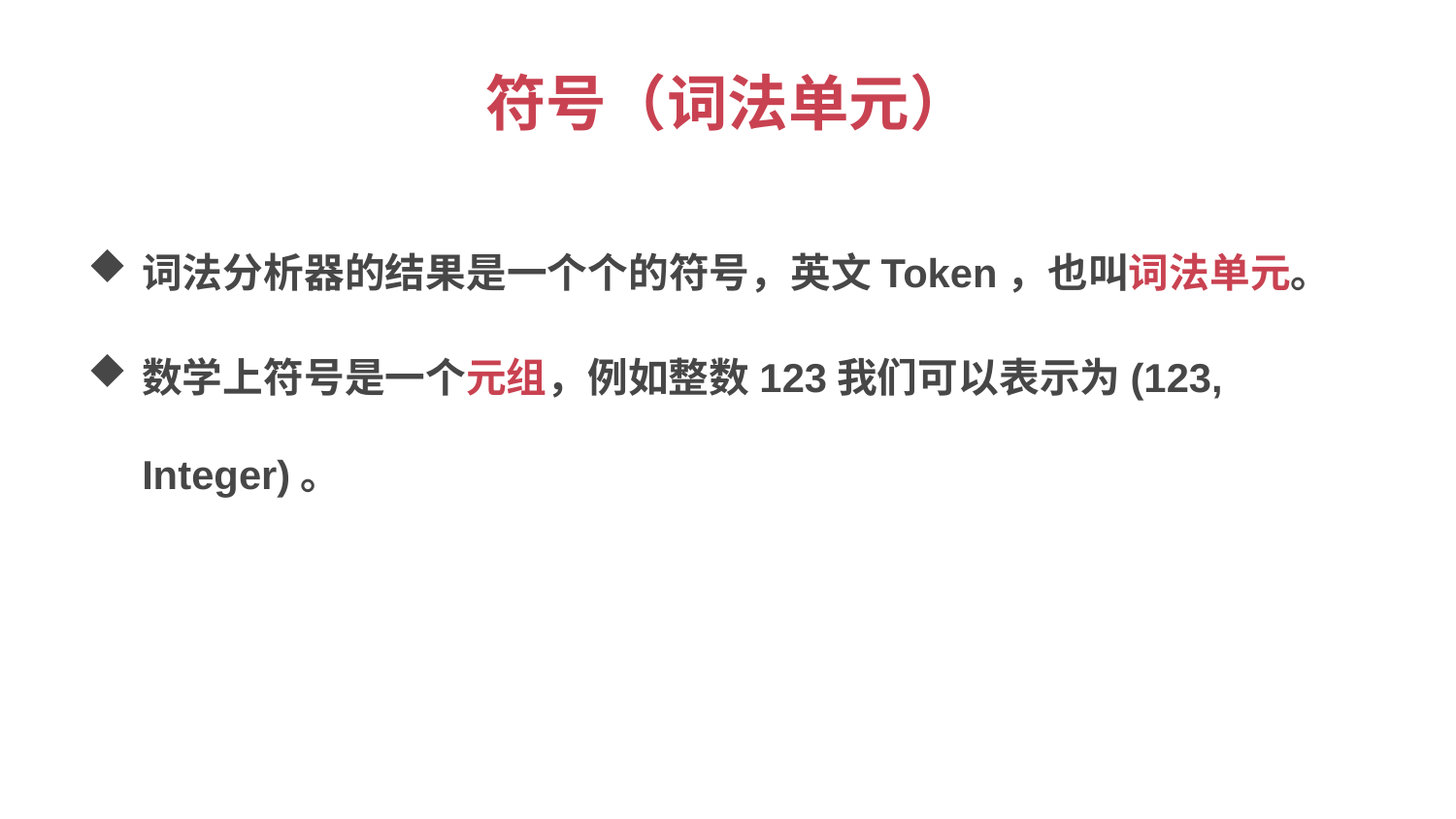

# 符号（词法单元）
词法分析器的结果是一个个的符号，英文Token，也叫词法单元。
数学上符号是一个元组，例如整数123我们可以表示为(123, Integer)。